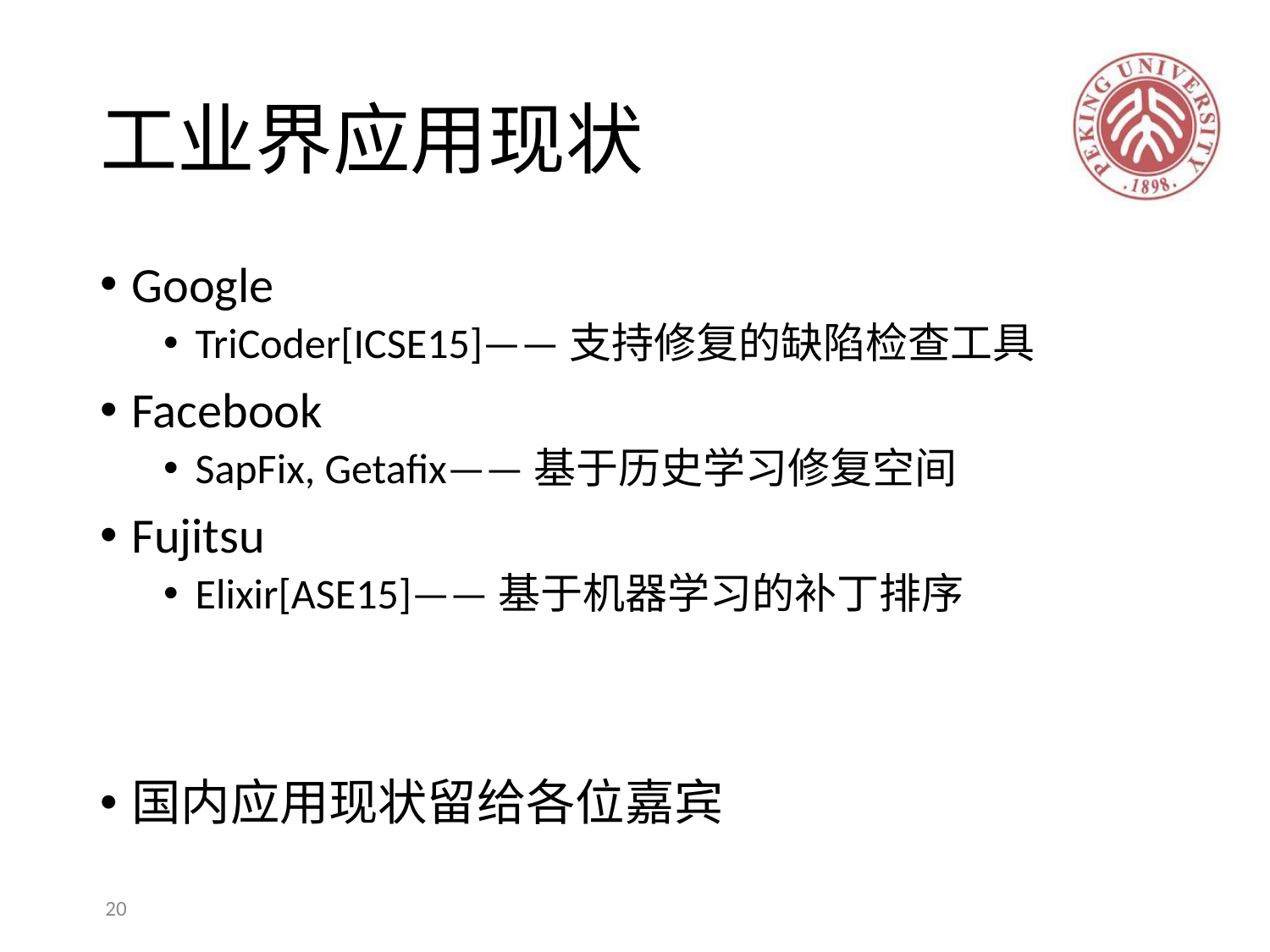

# 工业界应用现状
Google
TriCoder[ICSE15]——支持修复的缺陷检查工具
Facebook
SapFix, Getafix——基于历史学习修复空间
Fujitsu
Elixir[ASE15]——基于机器学习的补丁排序

国内应用现状留给各位嘉宾
20